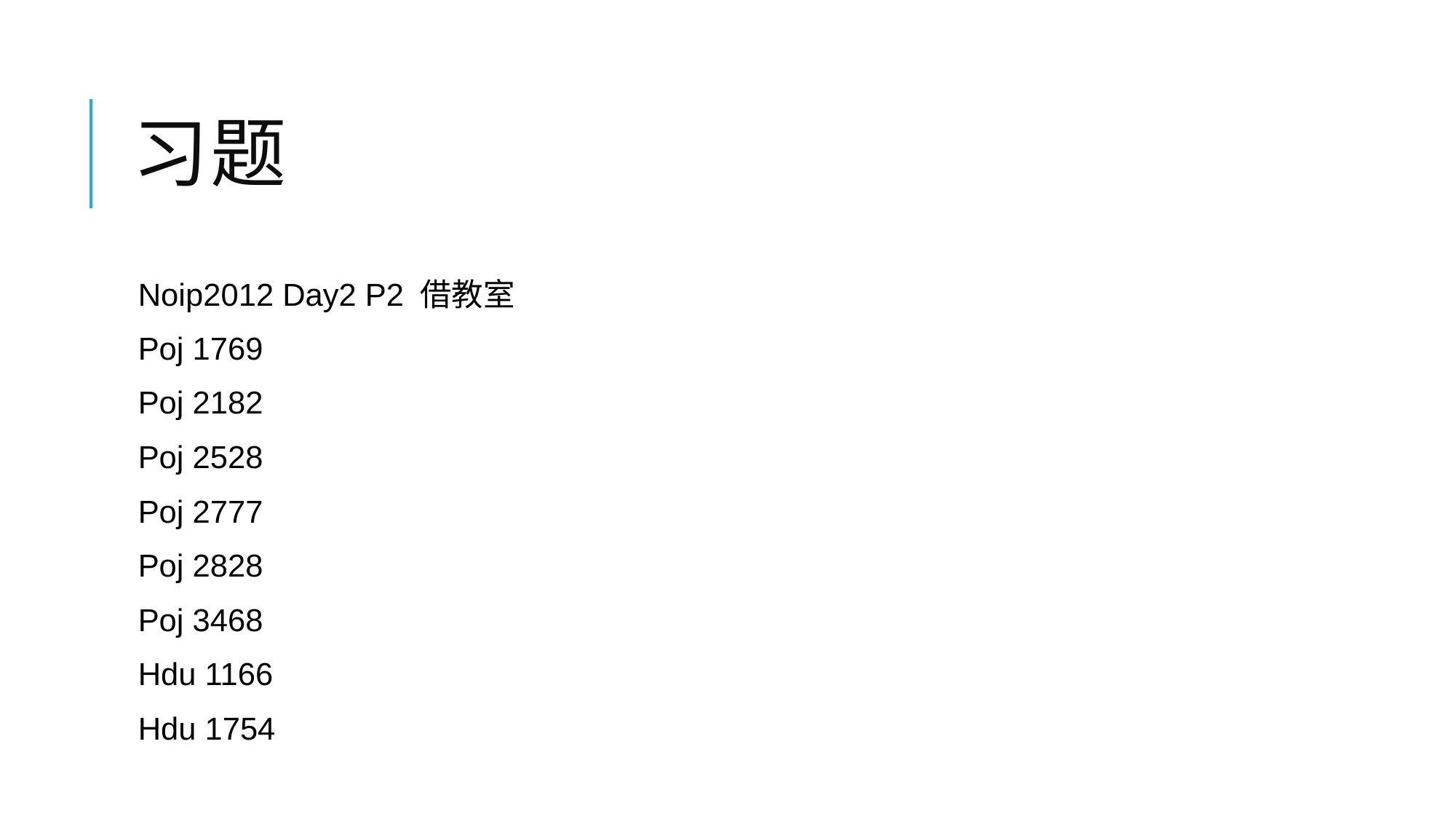

# 习题
Noip2012 Day2 P2 借教室
Poj 1769
Poj 2182
Poj 2528
Poj 2777
Poj 2828
Poj 3468
Hdu 1166
Hdu 1754